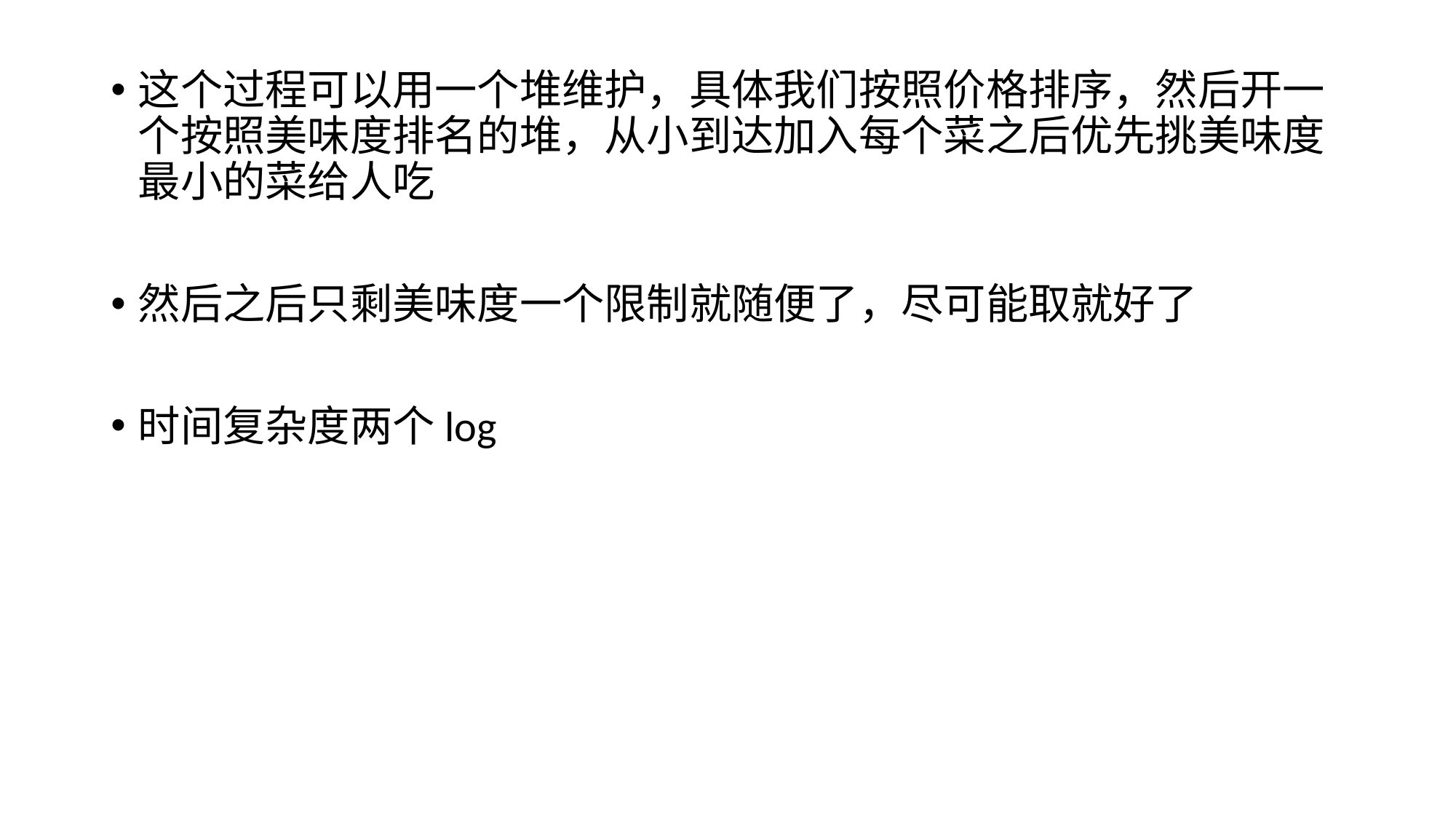

这个过程可以用一个堆维护，具体我们按照价格排序，然后开一个按照美味度排名的堆，从小到达加入每个菜之后优先挑美味度最小的菜给人吃

然后之后只剩美味度一个限制就随便了，尽可能取就好了

时间复杂度两个log